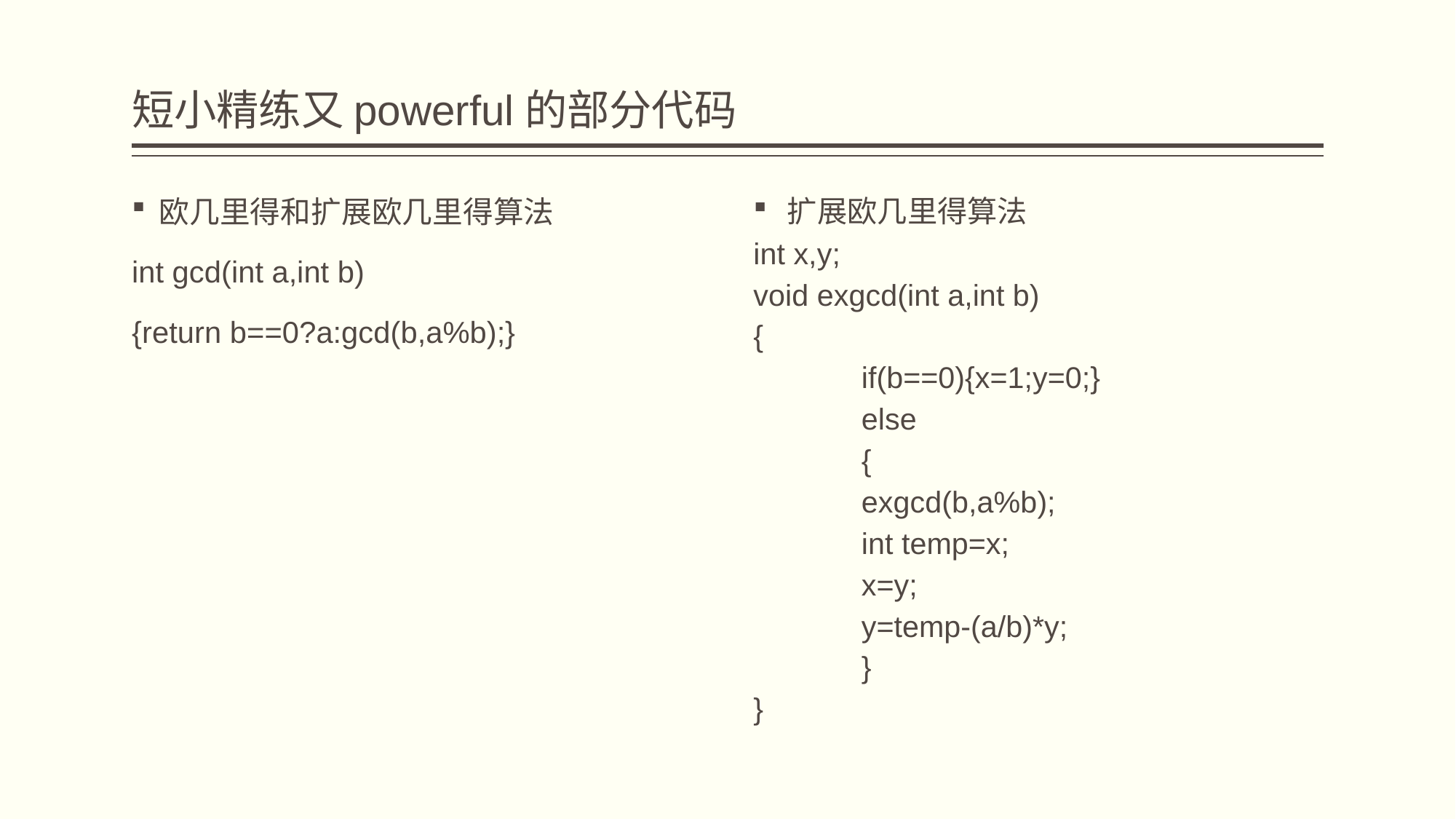

# 短小精练又powerful的部分代码
欧几里得和扩展欧几里得算法
int gcd(int a,int b)
{return b==0?a:gcd(b,a%b);}

扩展欧几里得算法
int x,y;
void exgcd(int a,int b)
{
	if(b==0){x=1;y=0;}
	else
	{
		exgcd(b,a%b);
		int temp=x;
		x=y;
		y=temp-(a/b)*y;
	}
}